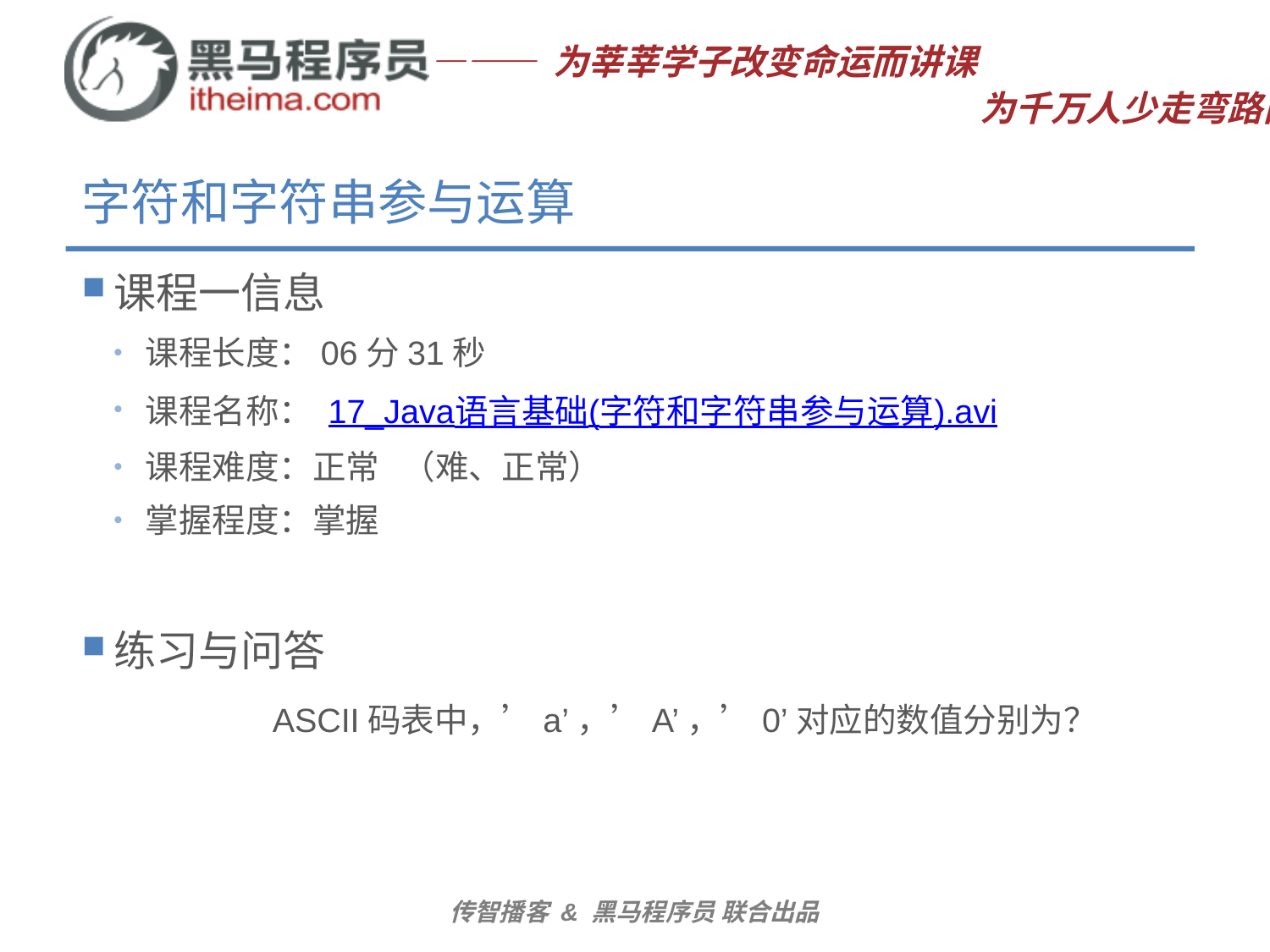

# 字符和字符串参与运算
课程一信息
课程长度：06分31秒
课程名称： 17_Java语言基础(字符和字符串参与运算).avi
课程难度：正常   （难、正常）
掌握程度：掌握

练习与问答
	ASCII码表中，’a’，’A’，’0’对应的数值分别为？